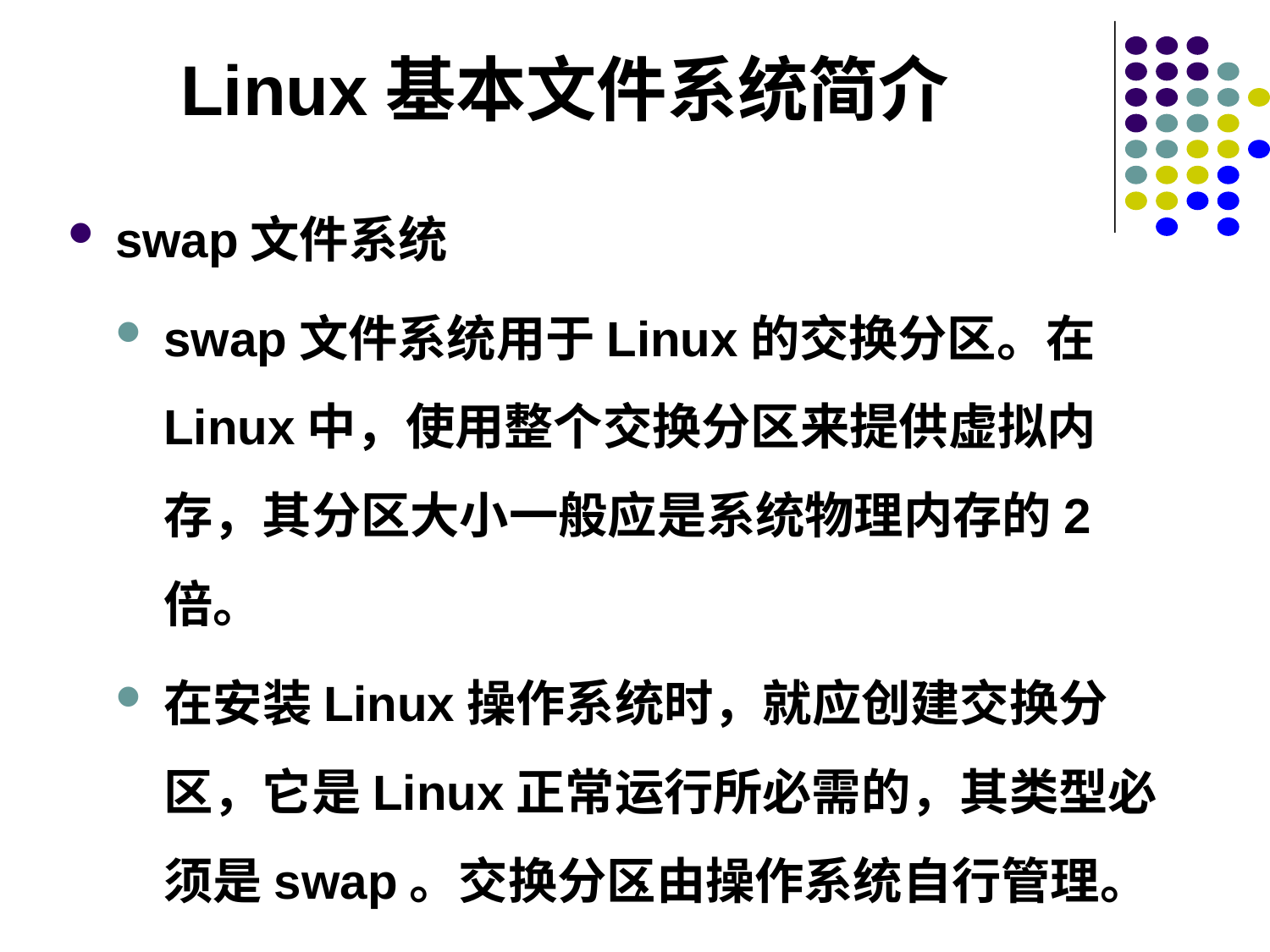

# Linux基本文件系统简介
swap文件系统
swap文件系统用于Linux的交换分区。在Linux中，使用整个交换分区来提供虚拟内存，其分区大小一般应是系统物理内存的2倍。
在安装Linux操作系统时，就应创建交换分区，它是Linux正常运行所必需的，其类型必须是swap。交换分区由操作系统自行管理。

7